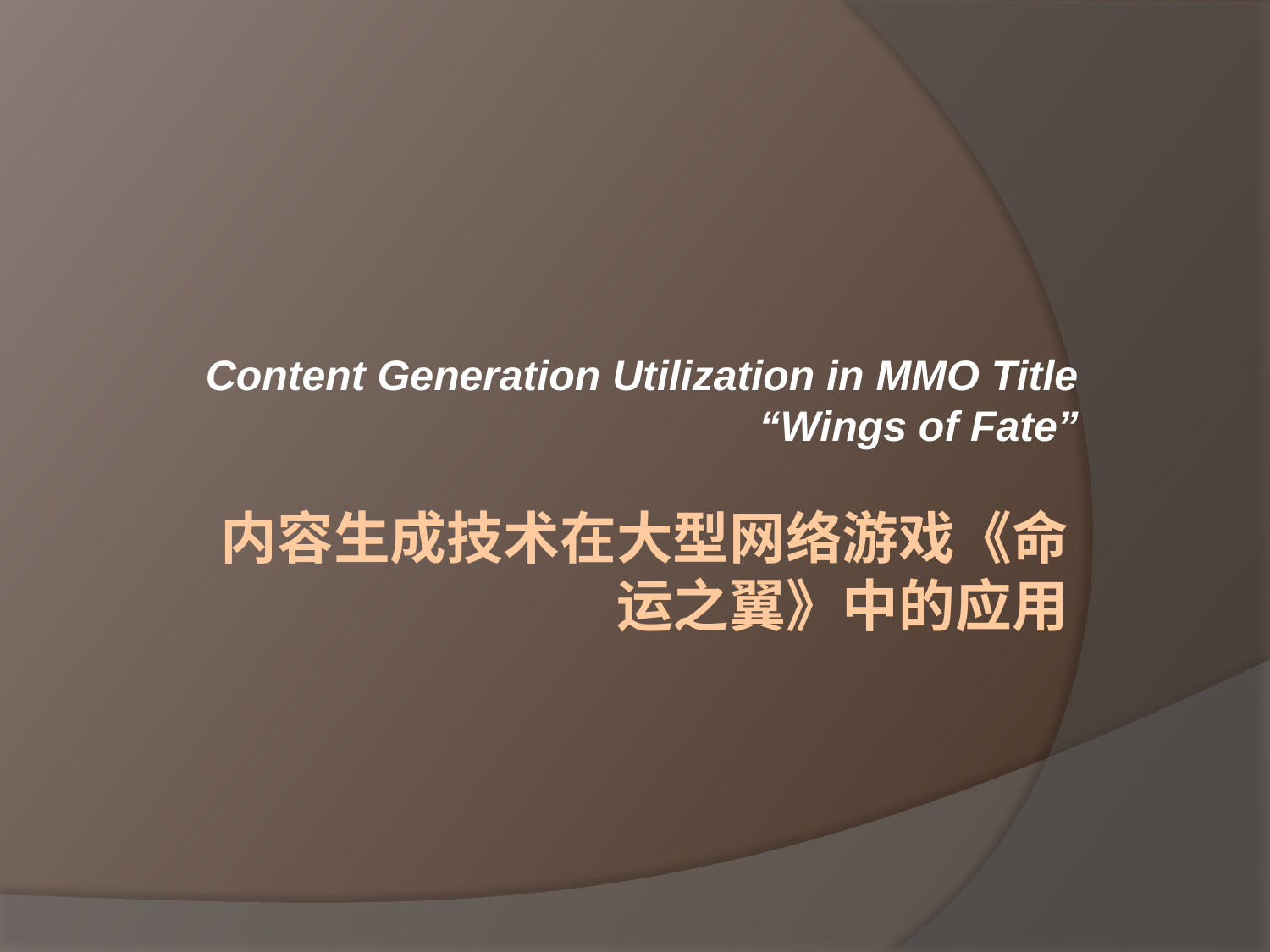

Content Generation Utilization in MMO Title “Wings of Fate”
# 内容生成技术在大型网络游戏《命运之翼》中的应用